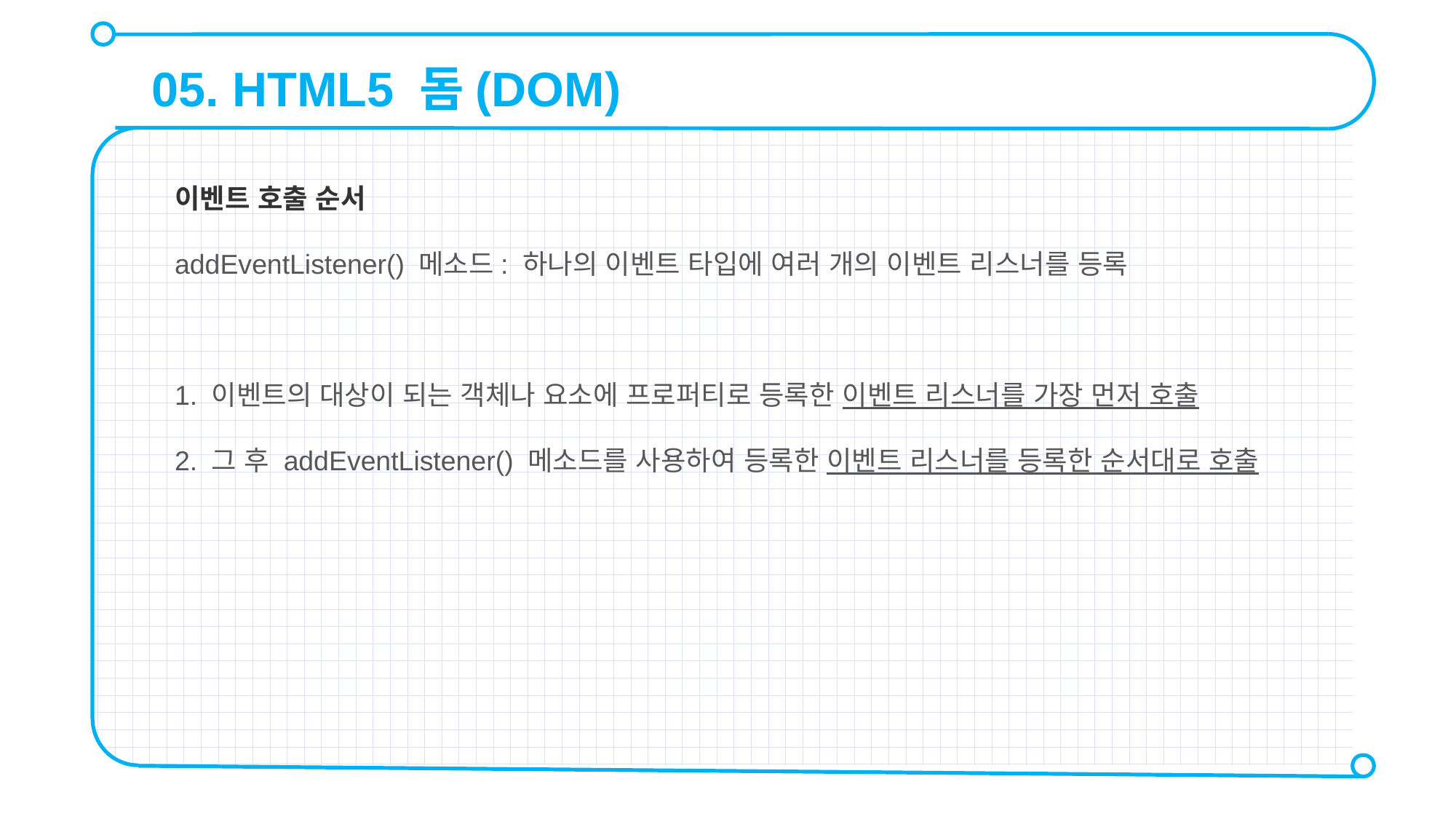

05. HTML5 돔(DOM)

이벤트 호출 순서

addEventListener() 메소드: 하나의 이벤트 타입에 여러 개의 이벤트 리스너를 등록

1. 이벤트의 대상이 되는 객체나 요소에 프로퍼티로 등록한 이벤트 리스너를 가장 먼저 호출

2. 그 후 addEventListener() 메소드를 사용하여 등록한 이벤트 리스너를 등록한 순서대로 호출